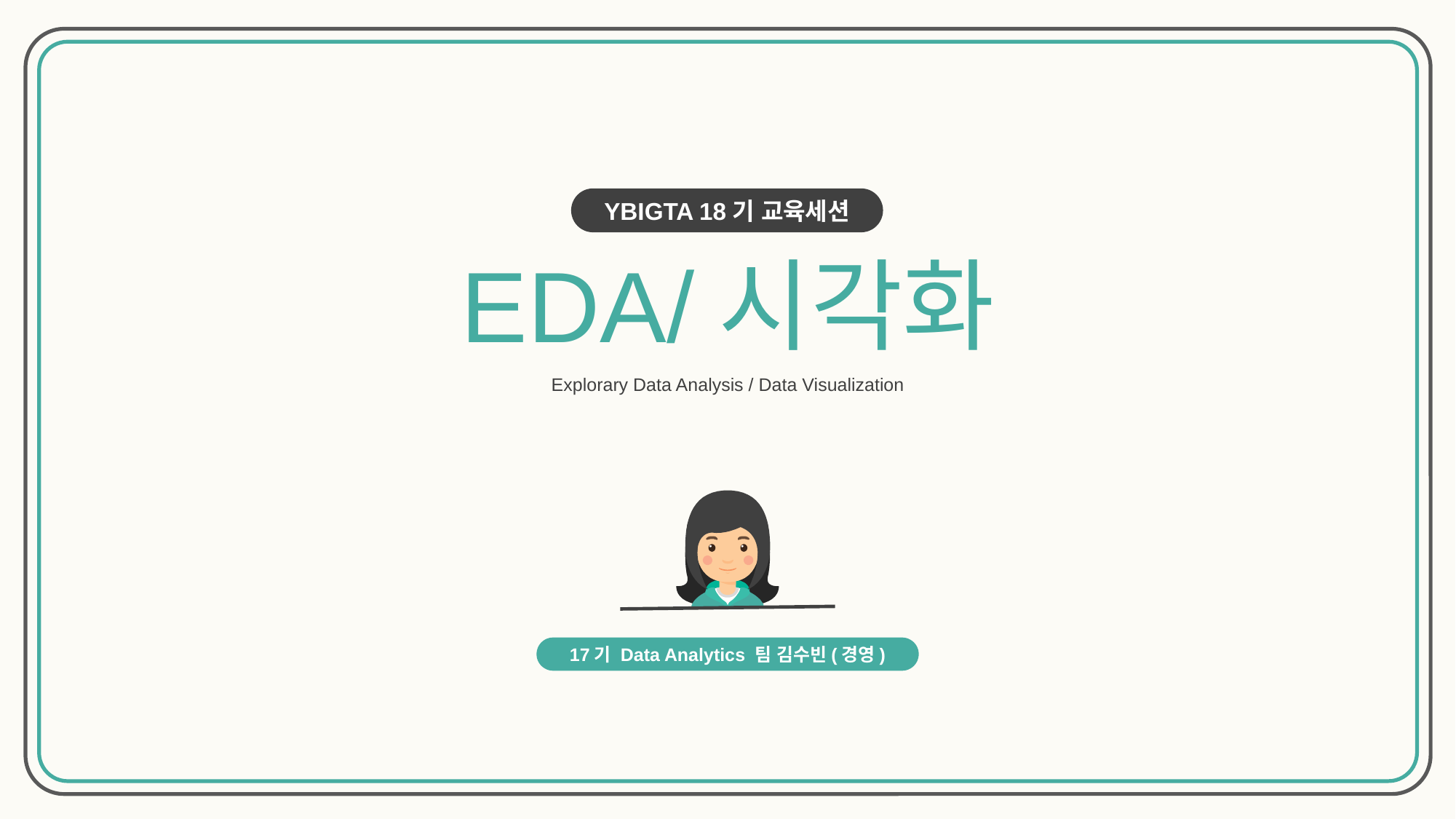

YBIGTA 18기 교육세션
EDA/시각화
Explorary Data Analysis / Data Visualization

17기 Data Analytics 팀 김수빈(경영)